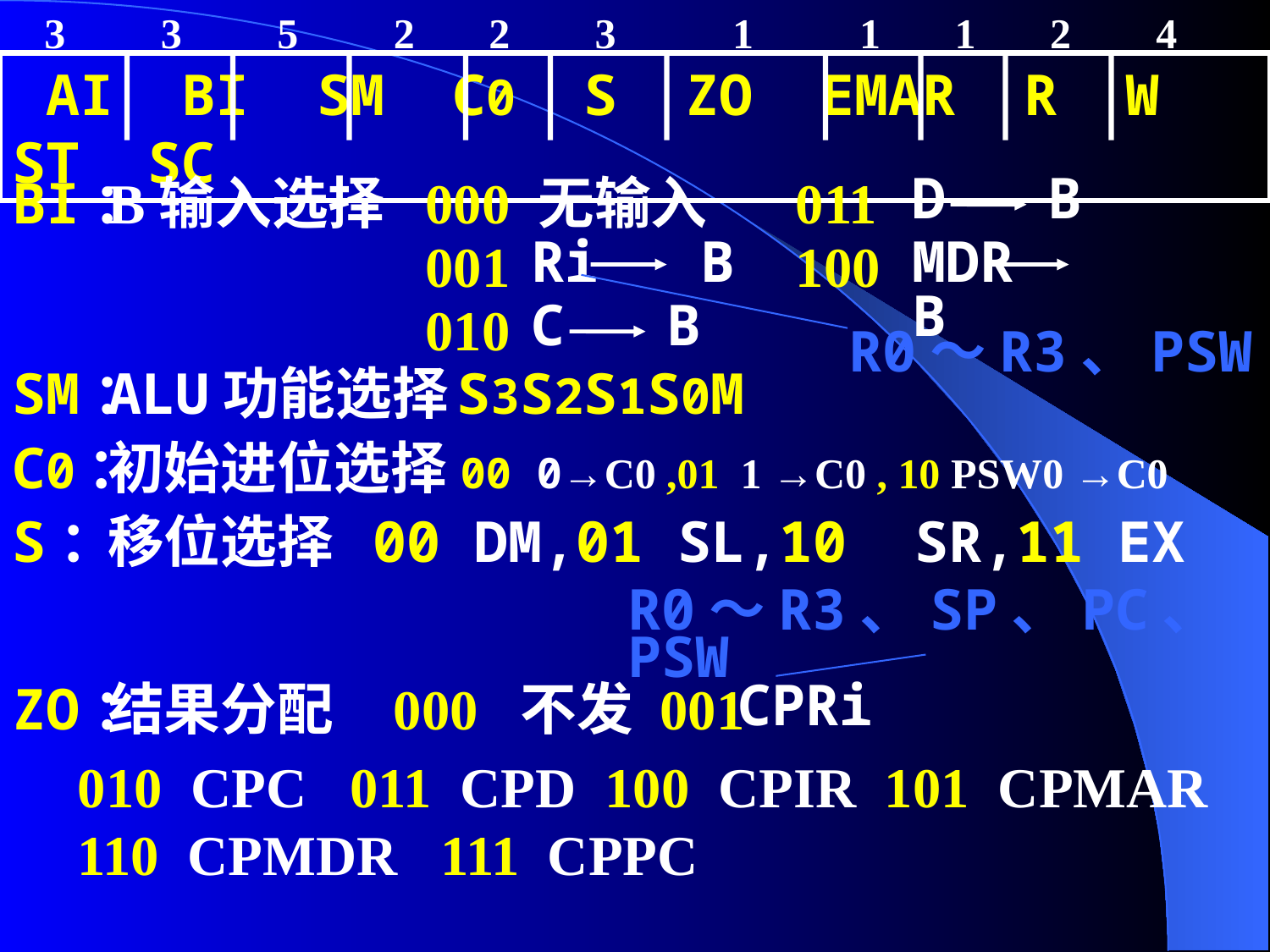

3         3         5         2       2        3           1          1       1       2        4
 AI  BI  SM  C0  S  ZO  EMAR  R  W  ST  SC

D   B

BI：
B输入选择
000 无输入
011
Ri   B

MDR   B

001
100

C   B

010
R0～R3、PSW
SM：
ALU功能选择
S3S2S1S0M
C0：
初始进位选择00 0→C0 ,01  1 →C0 , 10 PSW0 →C0
S：
移位选择  00 DM,01 SL,10  SR,11 EX
R0～R3、SP、PC、PSW

CPRi
ZO：
结果分配
000  不发 001
010  CPC   011  CPD  100  CPIR  101  CPMAR
110  CPMDR   111  CPPC